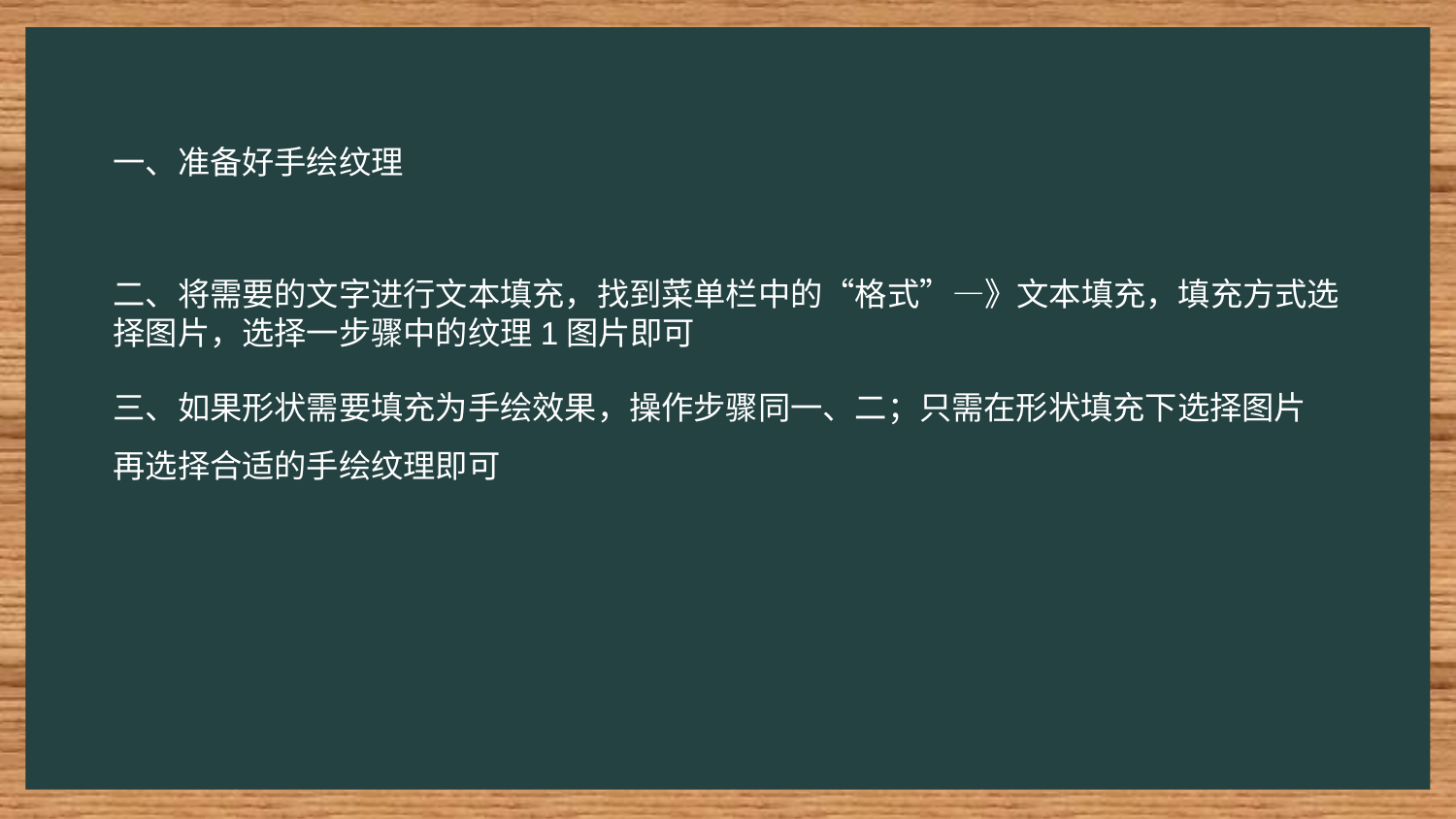

一、准备好手绘纹理
二、将需要的文字进行文本填充，找到菜单栏中的“格式”—》文本填充，填充方式选择图片，选择一步骤中的纹理1图片即可
三、如果形状需要填充为手绘效果，操作步骤同一、二；只需在形状填充下选择图片
再选择合适的手绘纹理即可